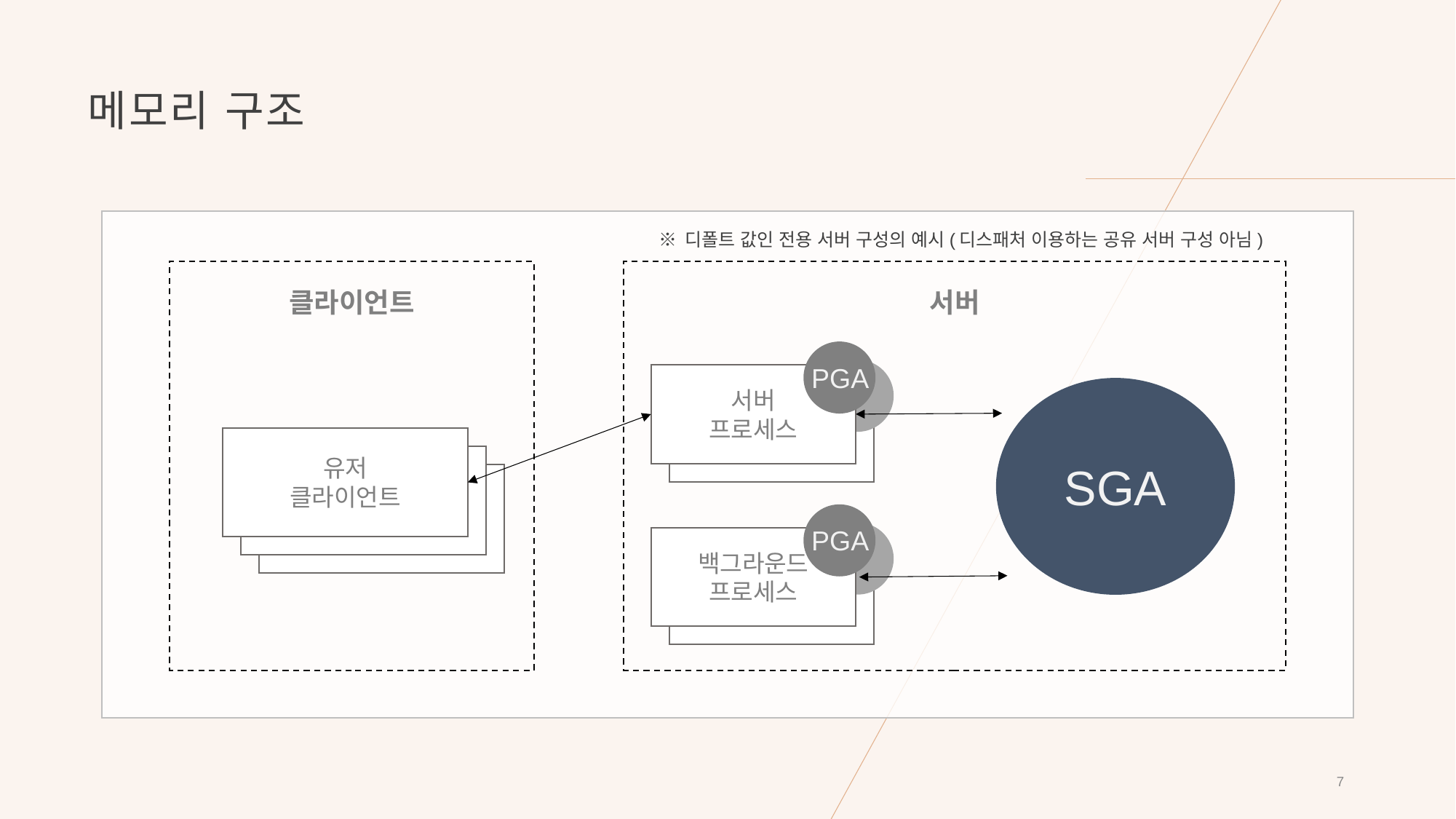

# 메모리 구조

※ 디폴트 값인 전용 서버 구성의 예시(디스패처 이용하는 공유 서버 구성 아님)
클라이언트

서버

PGA
서버
프로세스

서버
프로세스

유저
클라이언트

SGA

PGA
백그라운드
프로세스

서버
프로세스
7